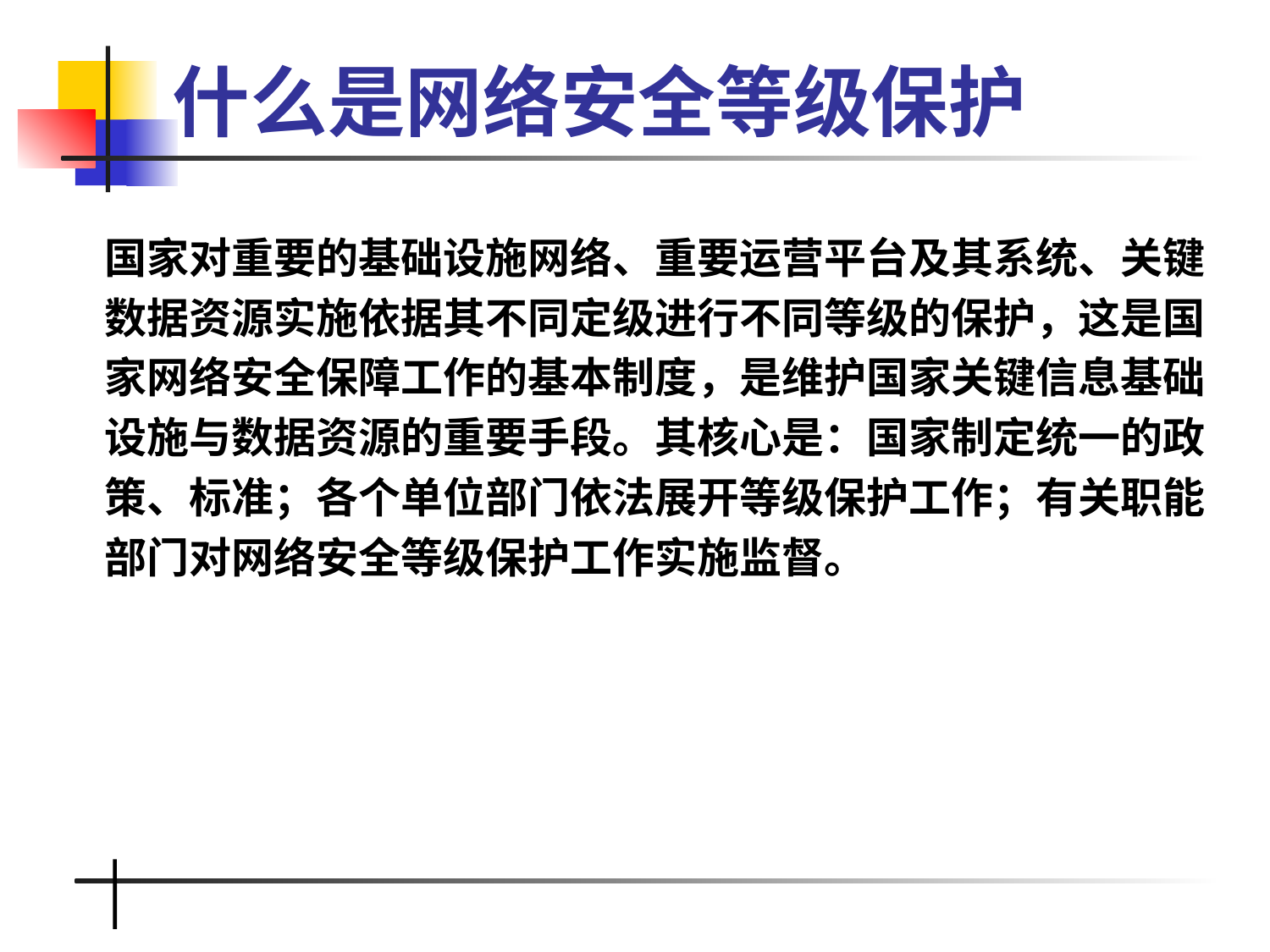

# 什么是网络安全等级保护
国家对重要的基础设施网络、重要运营平台及其系统、关键数据资源实施依据其不同定级进行不同等级的保护，这是国家网络安全保障工作的基本制度，是维护国家关键信息基础设施与数据资源的重要手段。其核心是：国家制定统一的政策、标准；各个单位部门依法展开等级保护工作；有关职能部门对网络安全等级保护工作实施监督。